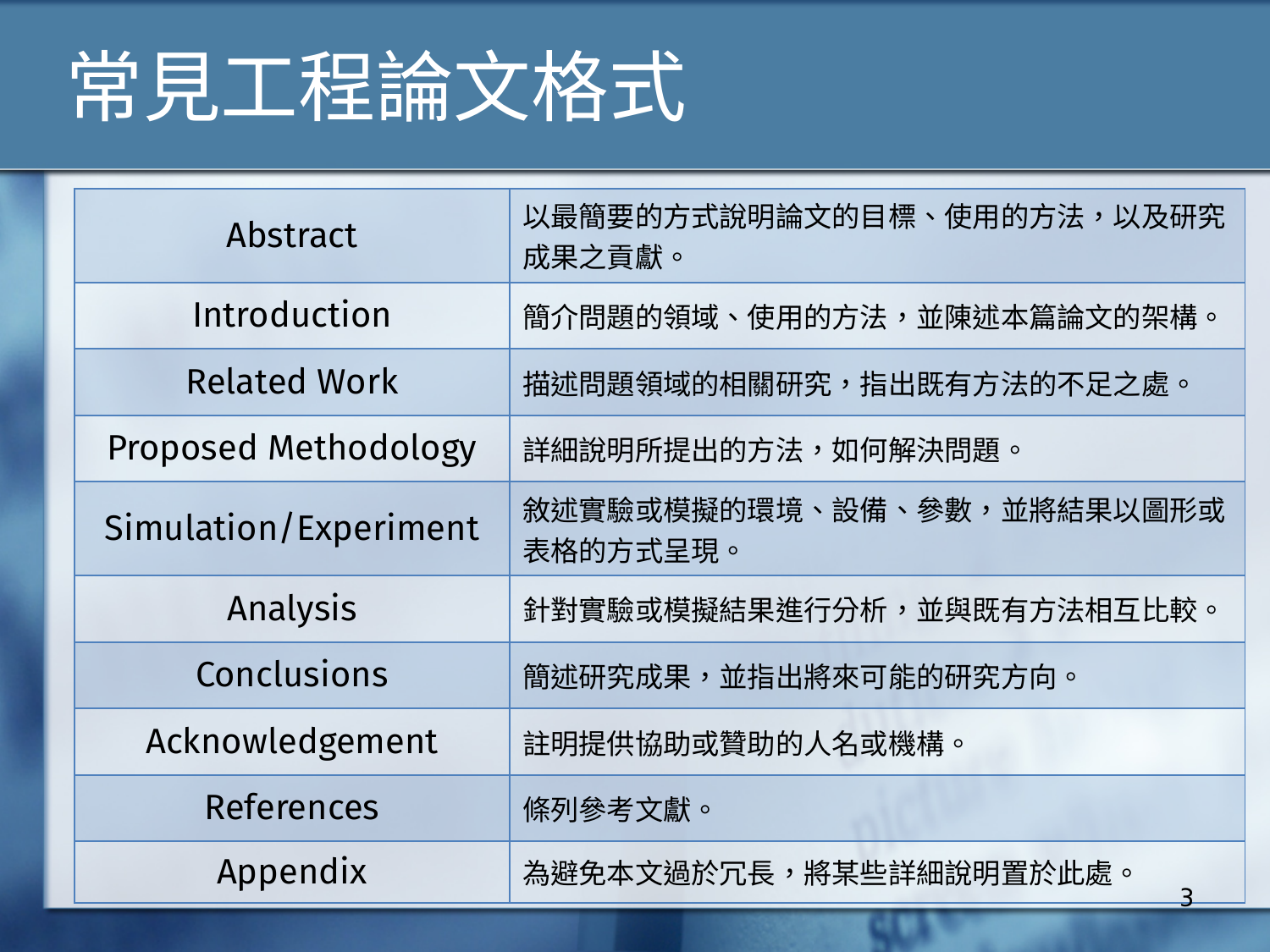

# 常見工程論文格式

| Abstract | 以最簡要的方式說明論文的目標、使用的方法，以及研究成果之貢獻。 |
| --- | --- |
| Introduction | 簡介問題的領域、使用的方法，並陳述本篇論文的架構。 |
| Related Work | 描述問題領域的相關研究，指出既有方法的不足之處。 |
| Proposed Methodology | 詳細說明所提出的方法，如何解決問題。 |
| Simulation/Experiment | 敘述實驗或模擬的環境、設備、參數，並將結果以圖形或表格的方式呈現。 |
| Analysis | 針對實驗或模擬結果進行分析，並與既有方法相互比較。 |
| Conclusions | 簡述研究成果，並指出將來可能的研究方向。 |
| Acknowledgement | 註明提供協助或贊助的人名或機構。 |
| References | 條列參考文獻。 |
| Appendix | 為避免本文過於冗長，將某些詳細說明置於此處。 |
3